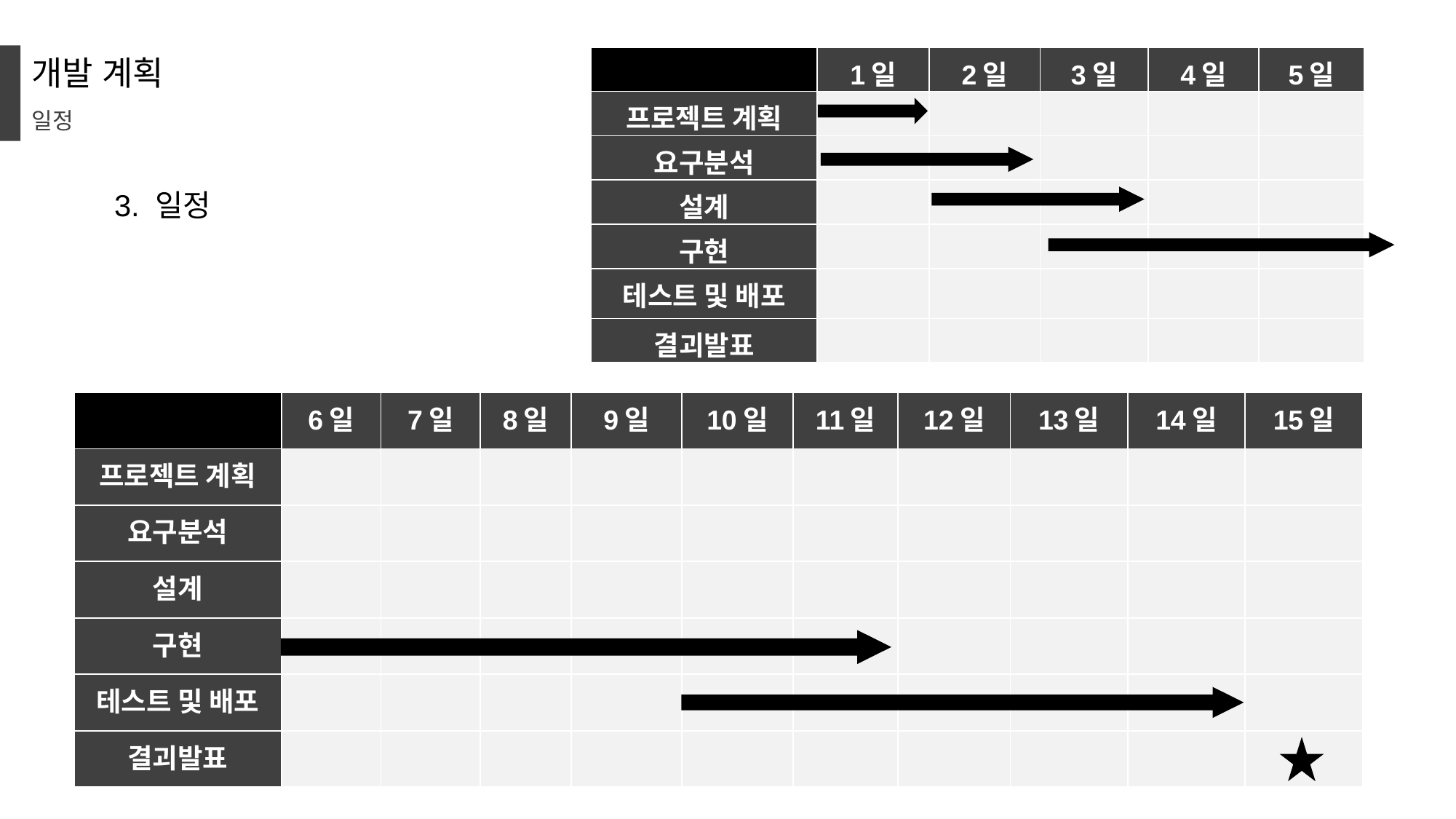

개발 계획
|  | 1일 | 2일 | 3일 | 4일 | 5일 |
| --- | --- | --- | --- | --- | --- |
| 프로젝트 계획 |  |  |  |  |  |
| 요구분석 |  |  |  |  |  |
| 설계 |  |  |  |  |  |
| 구현 |  |  |  |  |  |
| 테스트 및 배포 |  |  |  |  |  |
| 결괴발표 |  |  |  |  |  |

일정

3. 일정

|  | 6일 | 7일 | 8일 | 9일 | 10일 | 11일 | 12일 | 13일 | 14일 | 15일 |
| --- | --- | --- | --- | --- | --- | --- | --- | --- | --- | --- |
| 프로젝트 계획 |  |  |  |  |  |  |  |  |  |  |
| 요구분석 |  |  |  |  |  |  |  |  |  |  |
| 설계 |  |  |  |  |  |  |  |  |  |  |
| 구현 |  |  |  |  |  |  |  |  |  |  |
| 테스트 및 배포 |  |  |  |  |  |  |  |  |  |  |
| 결괴발표 |  |  |  |  |  |  |  |  |  |  |